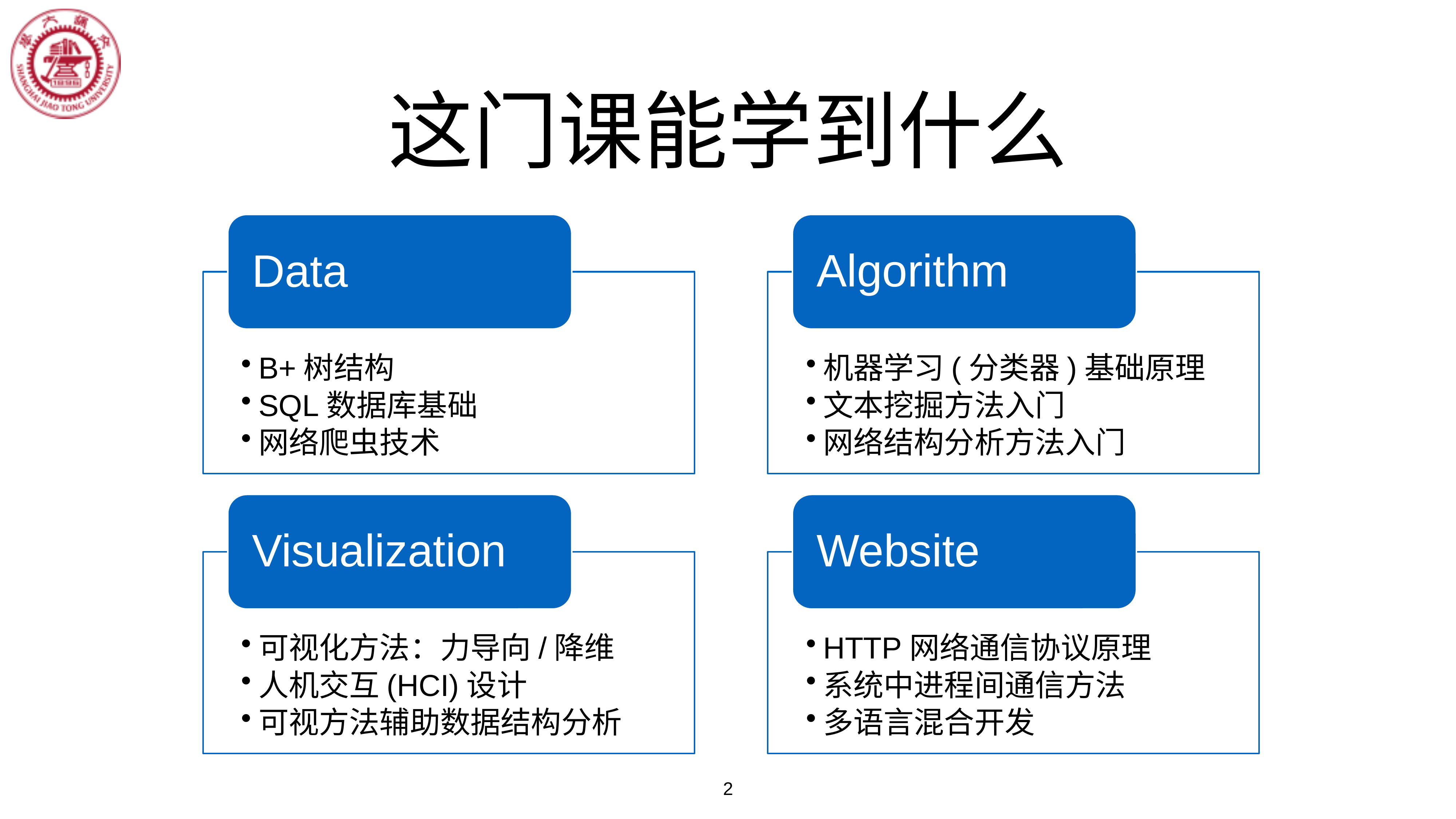

# 这门课能学到什么
B+树结构
SQL数据库基础
网络爬虫技术
Data
可视化方法：力导向/降维
人机交互(HCI)设计
可视方法辅助数据结构分析
Visualization
机器学习(分类器)基础原理
文本挖掘方法入门
网络结构分析方法入门
Algorithm
HTTP网络通信协议原理
系统中进程间通信方法
多语言混合开发
Website
2